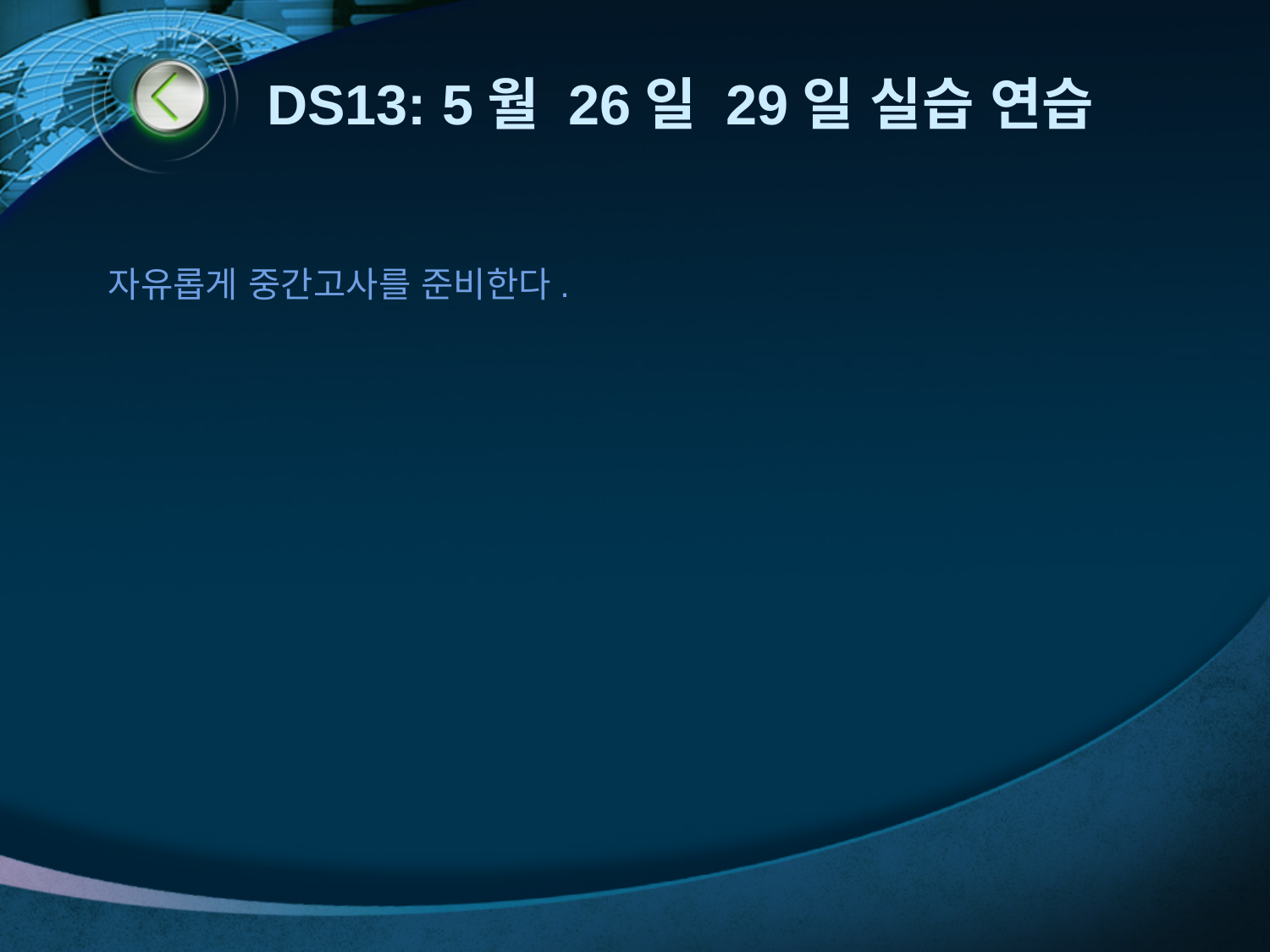

# DS13: 5월 26일 29일 실습 연습
자유롭게 중간고사를 준비한다.